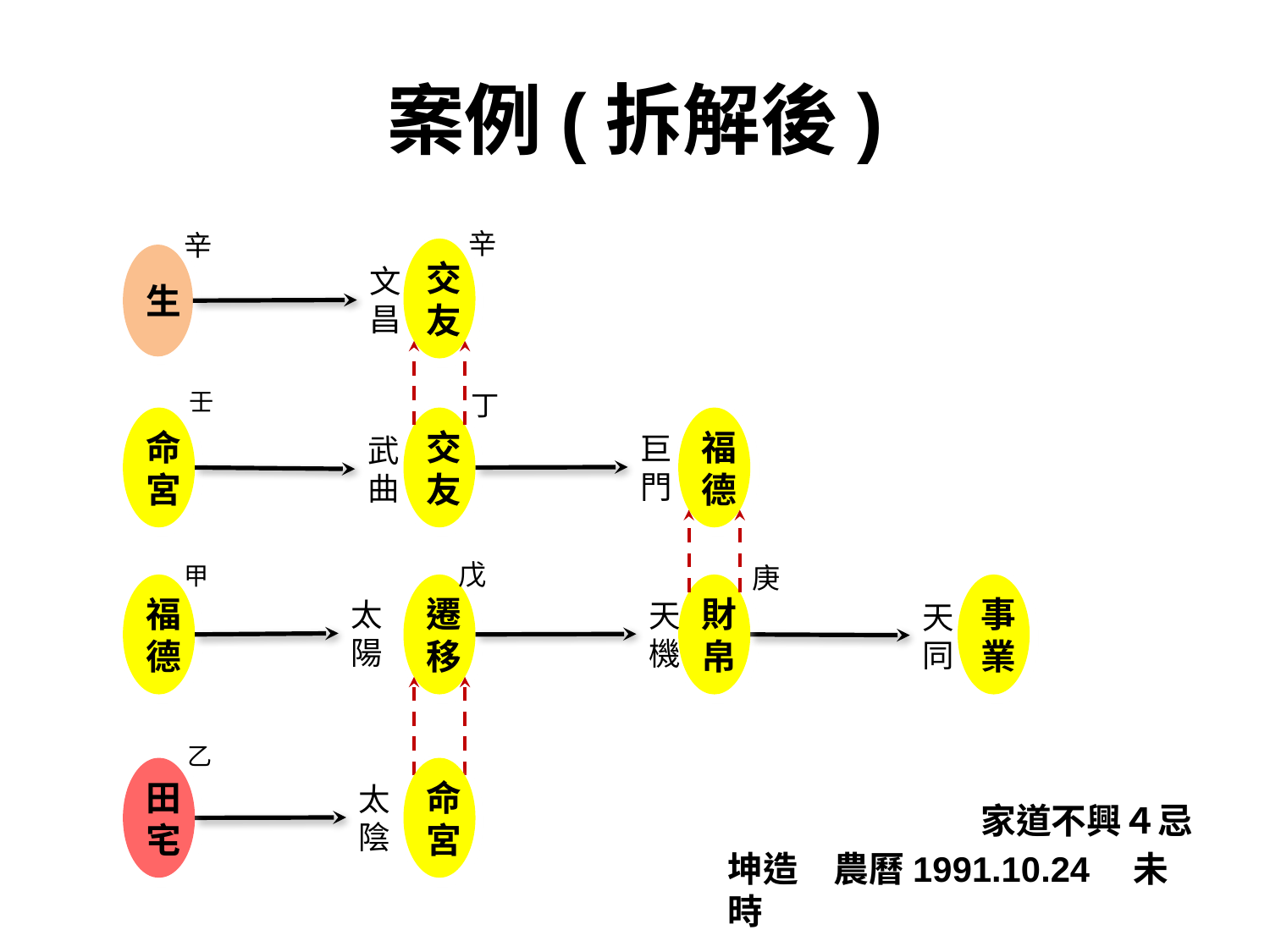

# 案例(拆解後)
辛
辛
交友
生
文昌
壬
丁
命宮
交友
福德
巨門
武曲
武曲
戊
甲
庚
福德
遷移
財帛
事業
太陽
天機
天同
乙
田
宅
命宮
太陰
家道不興４忌
坤造　農曆1991.10.24　未時